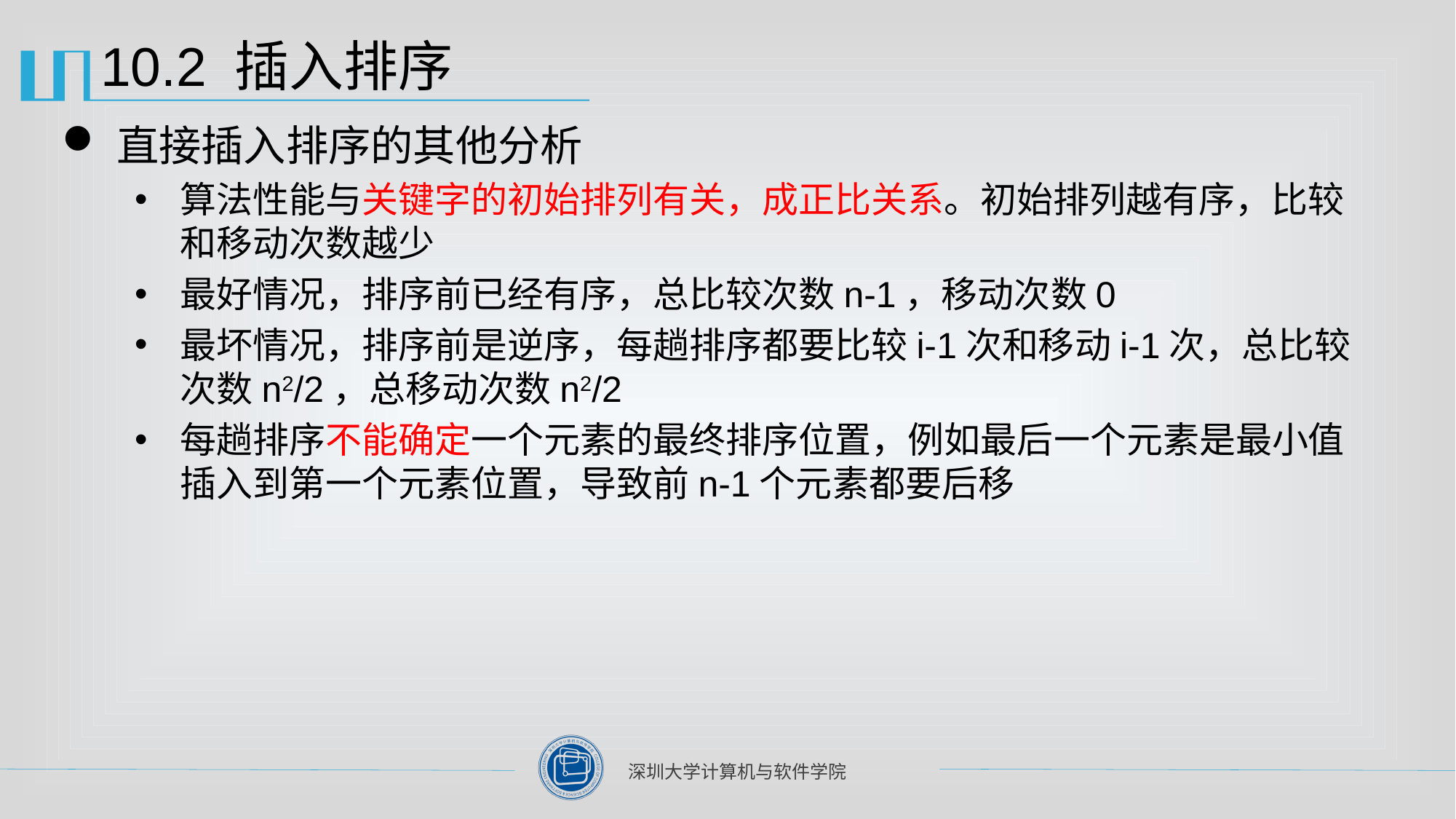

# 10.2 插入排序
直接插入排序的其他分析
算法性能与关键字的初始排列有关，成正比关系。初始排列越有序，比较和移动次数越少
最好情况，排序前已经有序，总比较次数n-1，移动次数0
最坏情况，排序前是逆序，每趟排序都要比较i-1次和移动i-1次，总比较次数n2/2，总移动次数n2/2
每趟排序不能确定一个元素的最终排序位置，例如最后一个元素是最小值插入到第一个元素位置，导致前n-1个元素都要后移

18